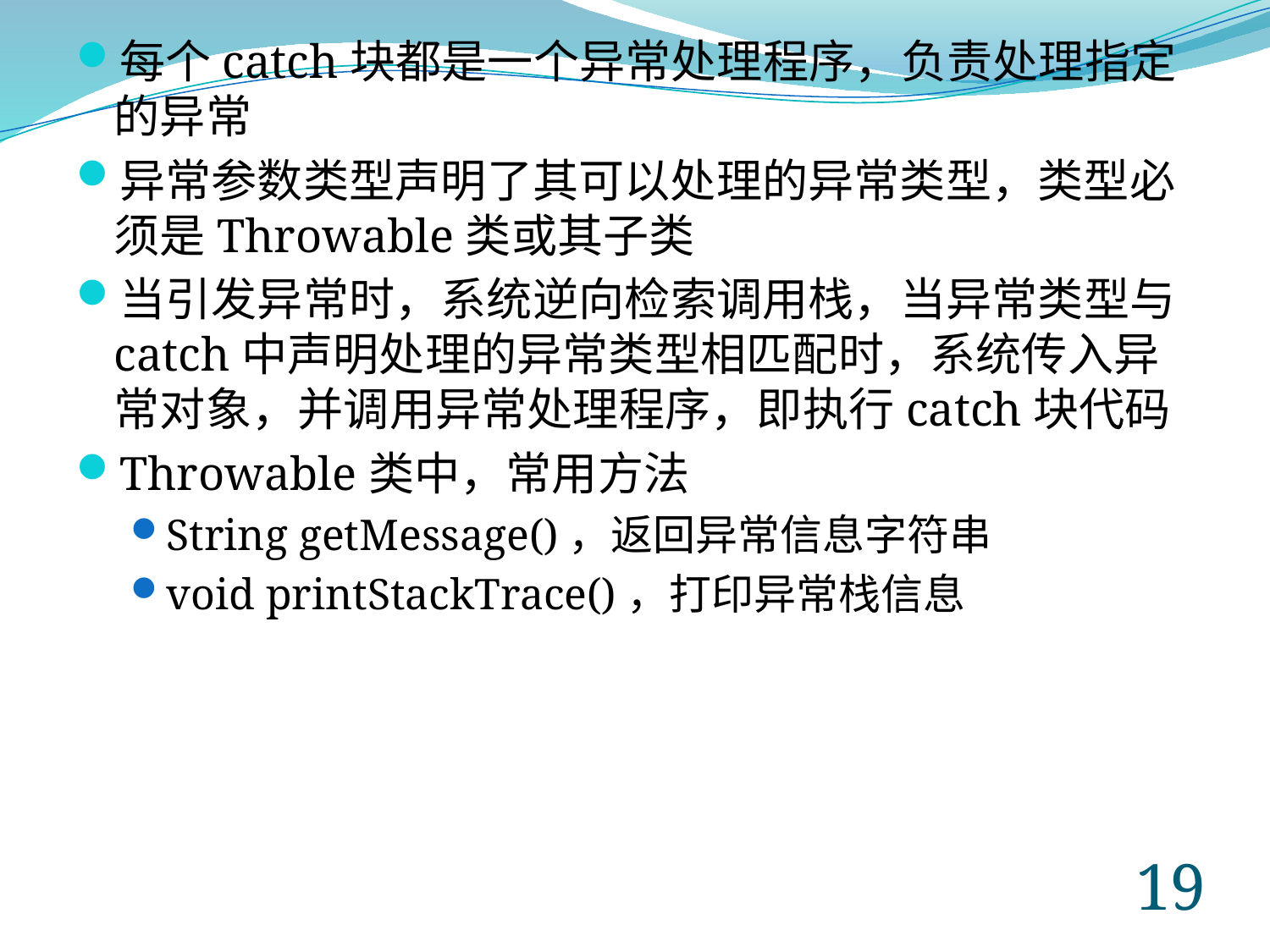

每个catch块都是一个异常处理程序，负责处理指定的异常
异常参数类型声明了其可以处理的异常类型，类型必须是Throwable类或其子类
当引发异常时，系统逆向检索调用栈，当异常类型与catch中声明处理的异常类型相匹配时，系统传入异常对象，并调用异常处理程序，即执行catch块代码
Throwable类中，常用方法
String getMessage()，返回异常信息字符串
void printStackTrace()，打印异常栈信息
19